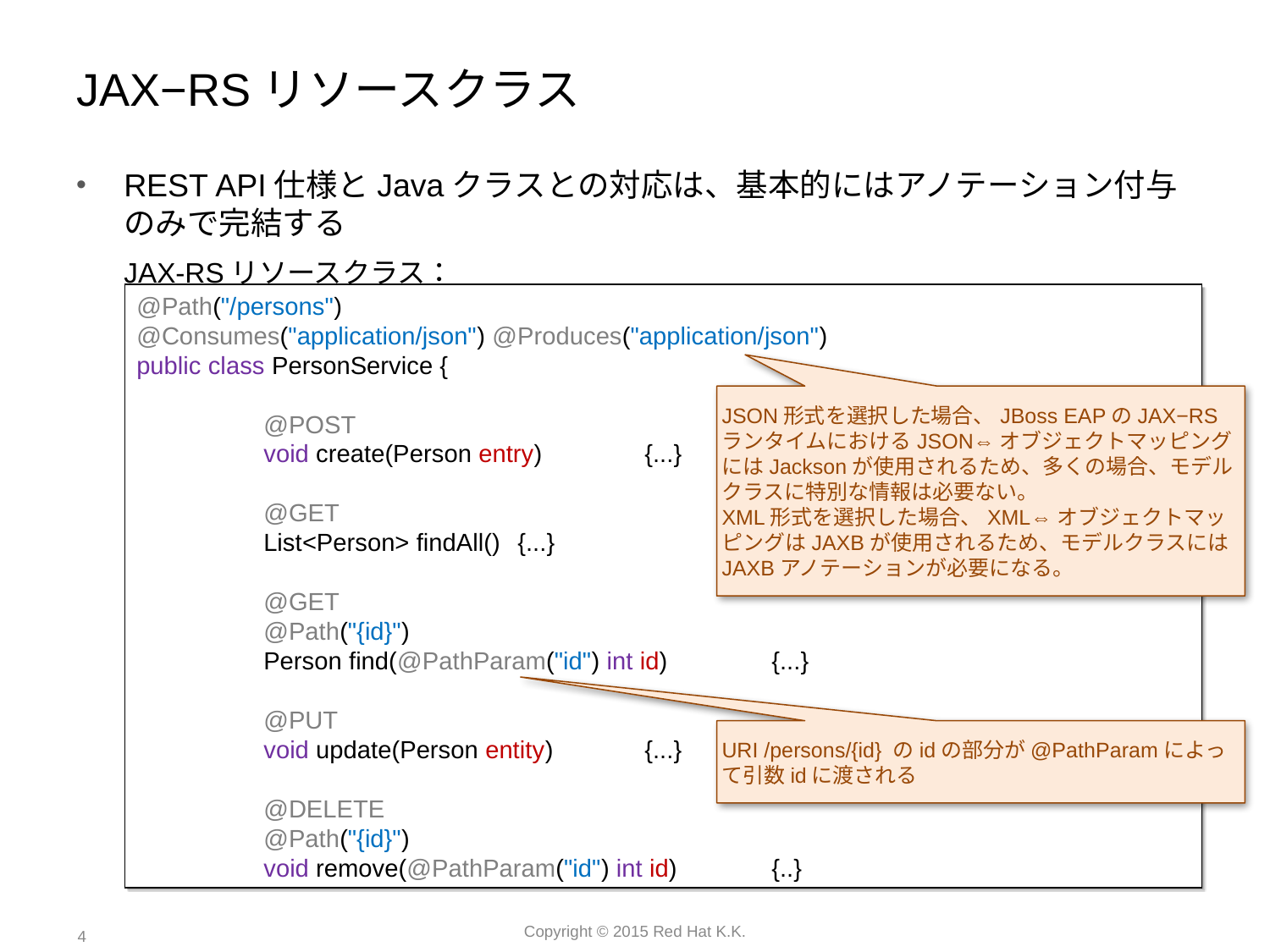

# JAX−RSリソースクラス
REST API仕様とJavaクラスとの対応は、基本的にはアノテーション付与のみで完結する
JAX-RSリソースクラス：
@Path("/persons")
@Consumes("application/json") @Produces("application/json")
public class PersonService {

	@POST
	void create(Person entry)	{...}

	@GET
	List<Person> findAll()	{...}

	@GET
	@Path("{id}")
	Person find(@PathParam("id") int id)	{...}

	@PUT
	void update(Person entity)	{...}

	@DELETE
	@Path("{id}")
	void remove(@PathParam("id") int id)	{..}
JSON形式を選択した場合、JBoss EAPのJAX−RSランタイムにおけるJSON⇔オブジェクトマッピングにはJacksonが使用されるため、多くの場合、モデルクラスに特別な情報は必要ない。
XML形式を選択した場合、XML⇔オブジェクトマッピングはJAXBが使用されるため、モデルクラスにはJAXBアノテーションが必要になる。
URI /persons/{id} のidの部分が@PathParamによって引数idに渡される
4
Copyright © 2015 Red Hat K.K.